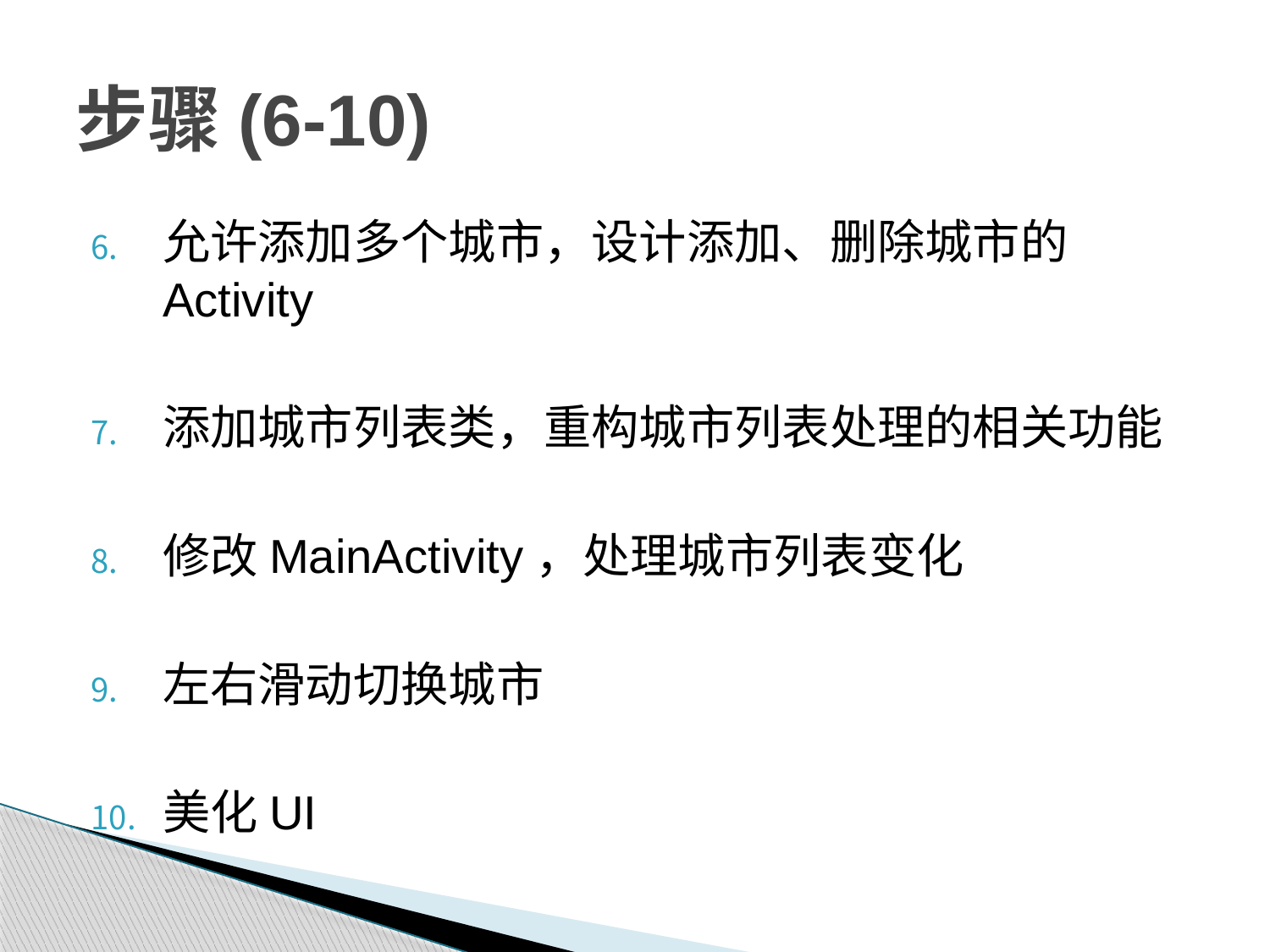

# 步骤(6-10)
允许添加多个城市，设计添加、删除城市的Activity

添加城市列表类，重构城市列表处理的相关功能

修改MainActivity，处理城市列表变化

左右滑动切换城市

美化UI